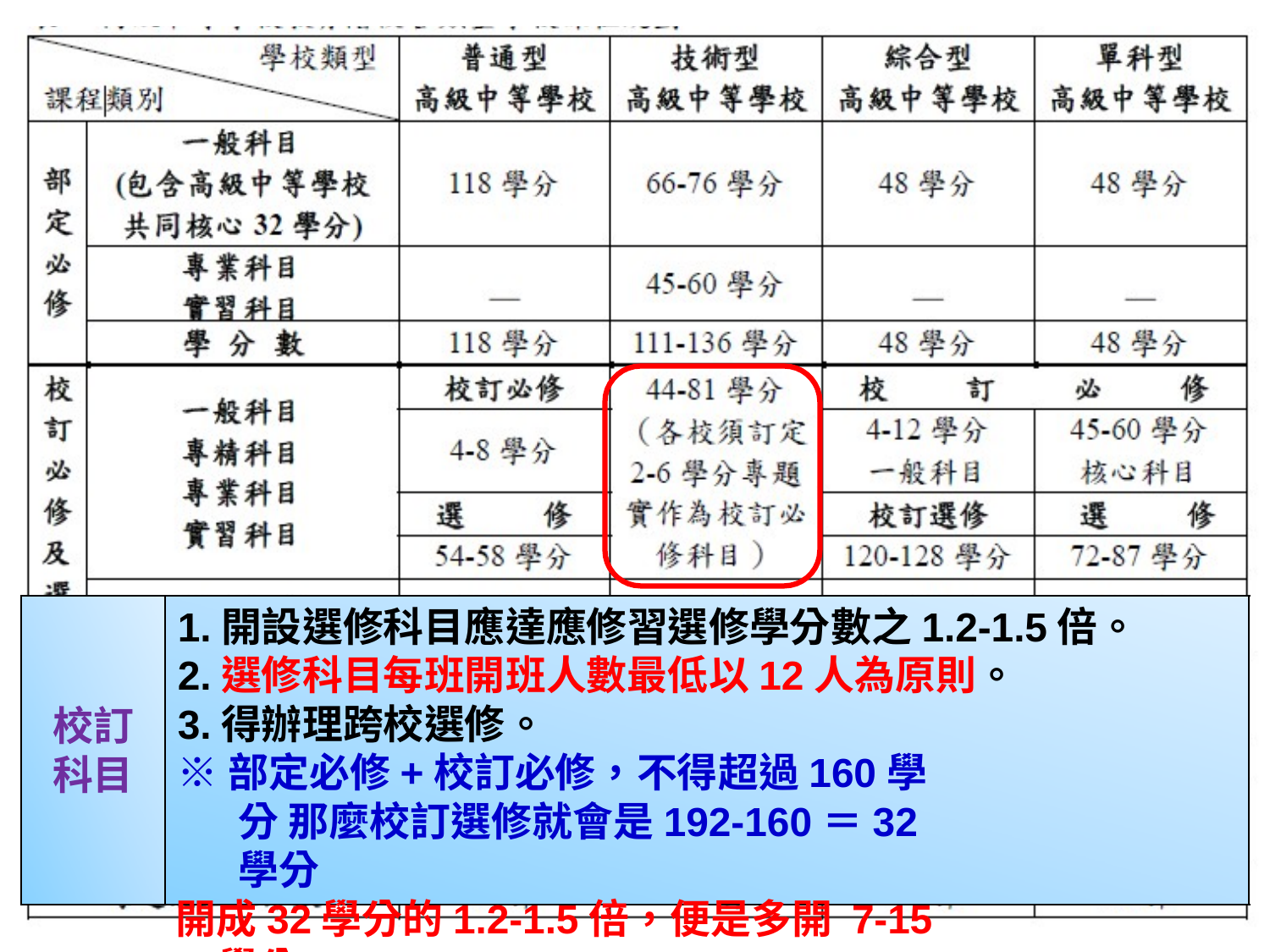

1.開設選修科目應達應修習選修學分數之1.2-1.5倍。
2.選修科目每班開班人數最低以12人為原則。
3.得辦理跨校選修。
※部定必修+校訂必修，不得超過160學分 那麼校訂選修就會是192-160＝32學分
開成32學分的1.2-1.5倍，便是多開 7-15學分
校訂 科目
146

38